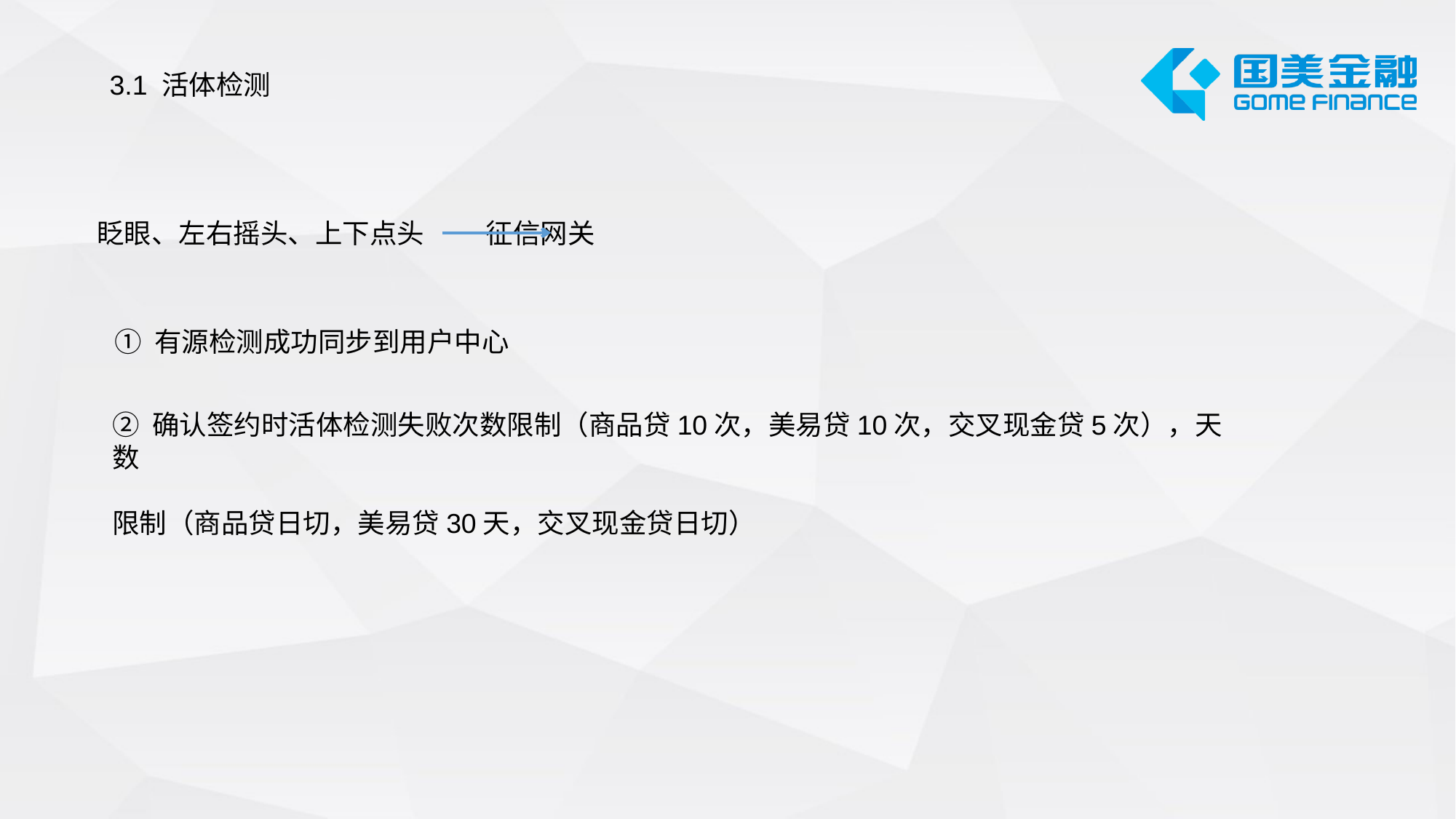

3.1 活体检测
眨眼、左右摇头、上下点头          征信网关
① 有源检测成功同步到用户中心
② 确认签约时活体检测失败次数限制（商品贷10次，美易贷10次，交叉现金贷5次），天数

限制（商品贷日切，美易贷30天，交叉现金贷日切）